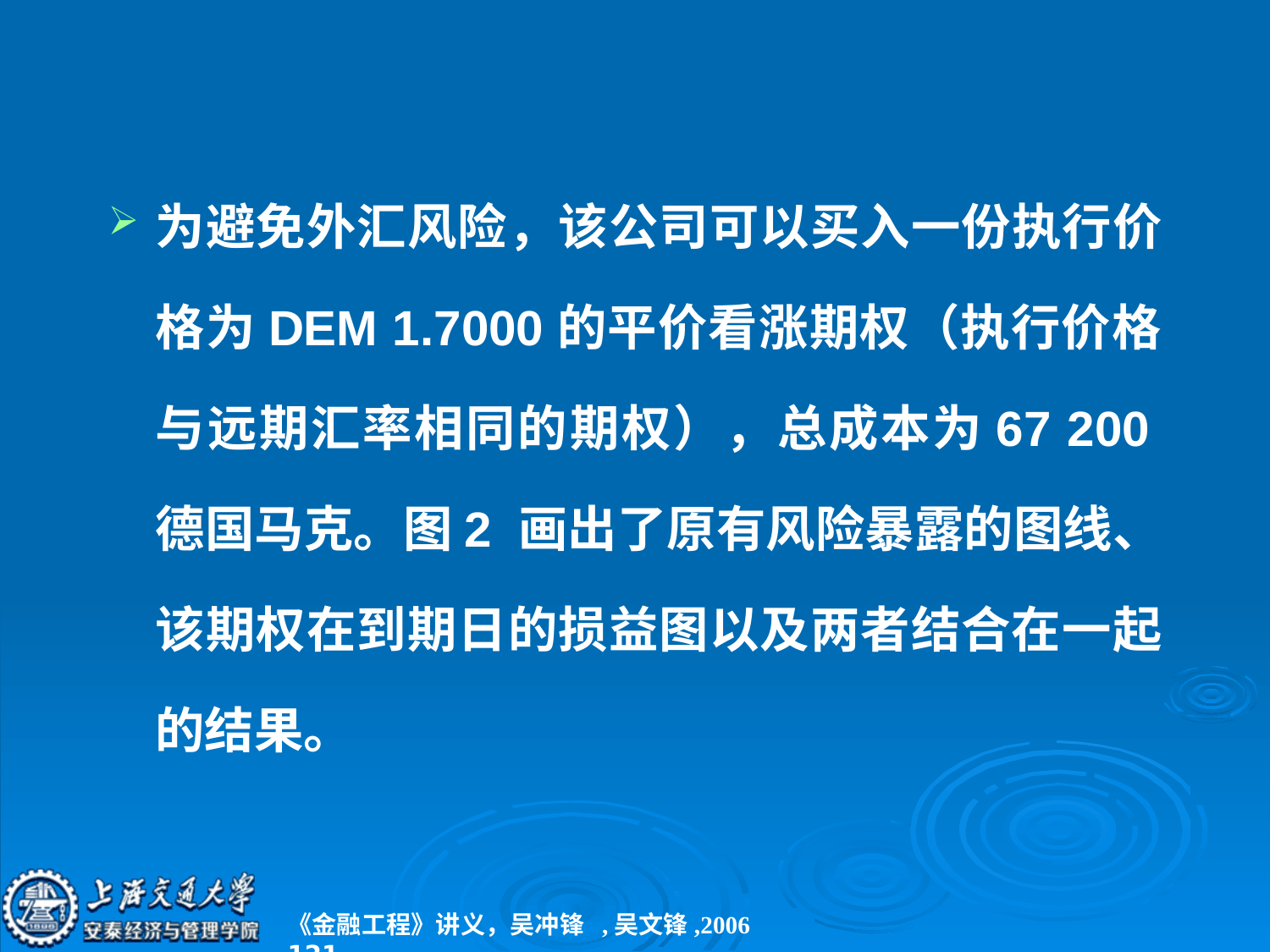

#
为避免外汇风险，该公司可以买入一份执行价格为DEM 1.7000的平价看涨期权（执行价格与远期汇率相同的期权），总成本为67 200德国马克。图2 画出了原有风险暴露的图线、该期权在到期日的损益图以及两者结合在一起的结果。